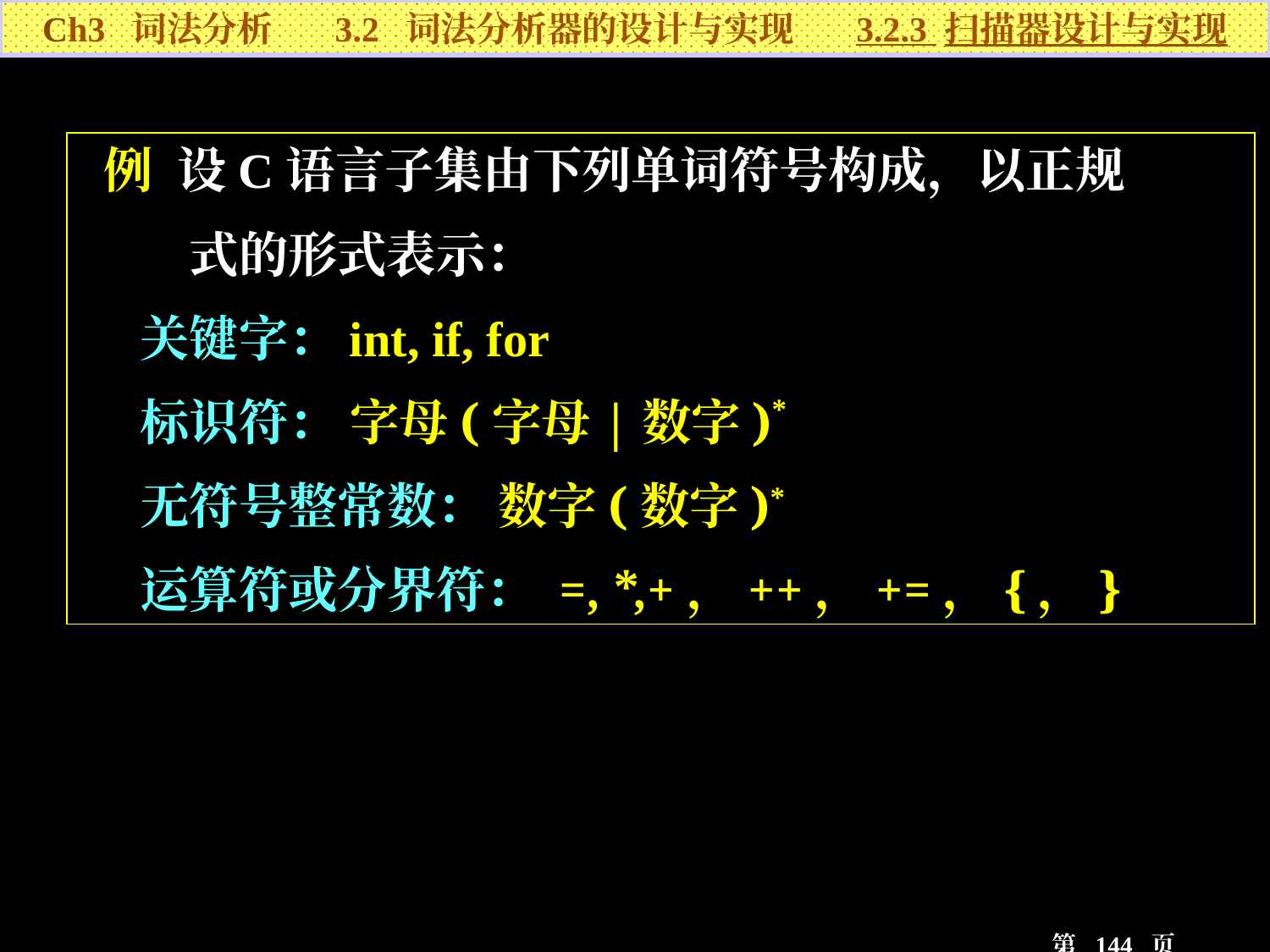

Ch3  词法分析      3.2  词法分析器的设计与实现      3.2.3 扫描器设计与实现
 例  设C语言子集由下列单词符号构成，以正规
        式的形式表示：
    关键字：int, if, for
    标识符： 字母(字母|数字)*
    无符号整常数： 数字(数字)*
    运算符或分界符： =, *,+，++，+=，{，}